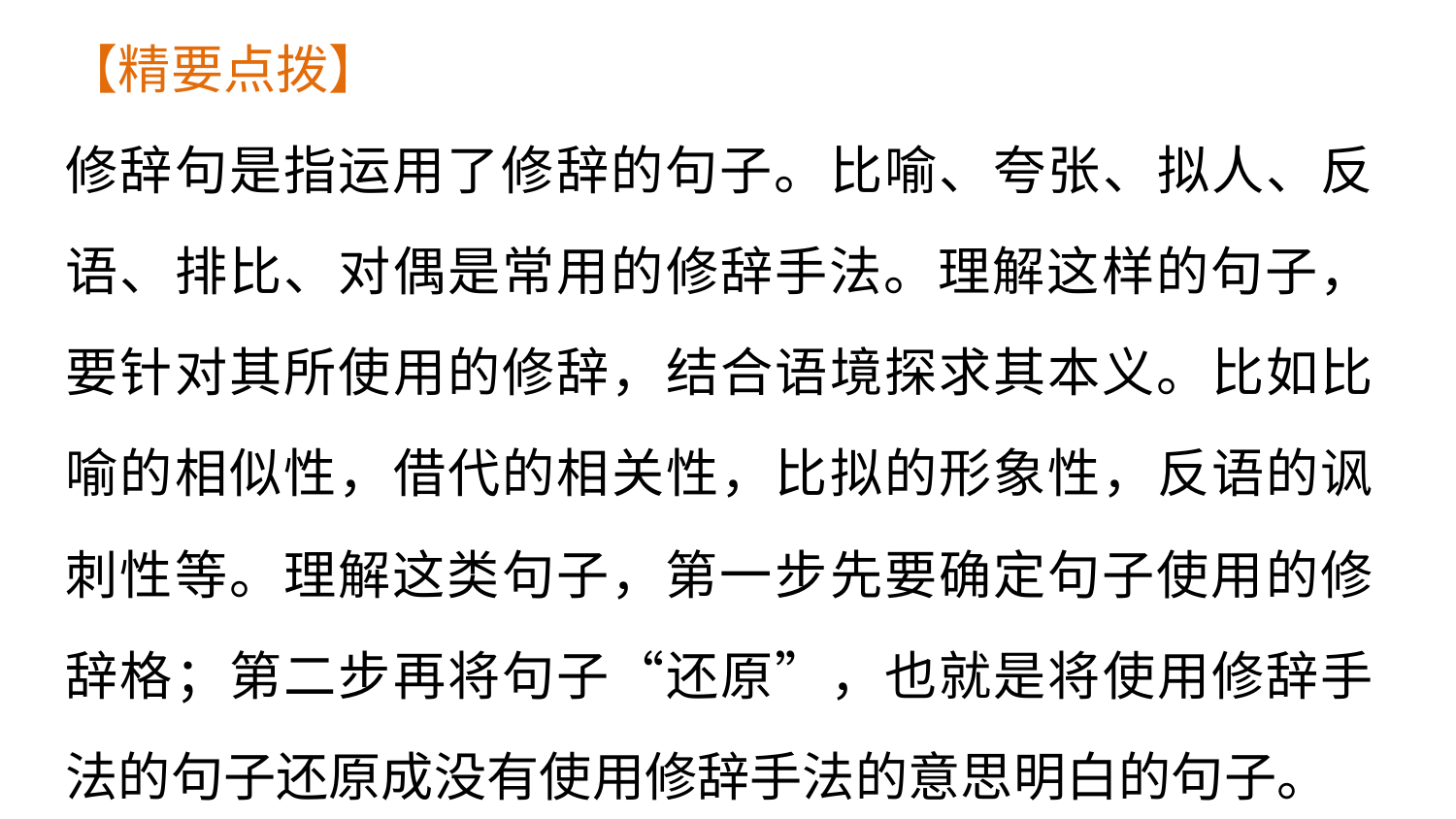

【精要点拨】
修辞句是指运用了修辞的句子。比喻、夸张、拟人、反语、排比、对偶是常用的修辞手法。理解这样的句子，要针对其所使用的修辞，结合语境探求其本义。比如比喻的相似性，借代的相关性，比拟的形象性，反语的讽刺性等。理解这类句子，第一步先要确定句子使用的修辞格；第二步再将句子“还原”，也就是将使用修辞手法的句子还原成没有使用修辞手法的意思明白的句子。